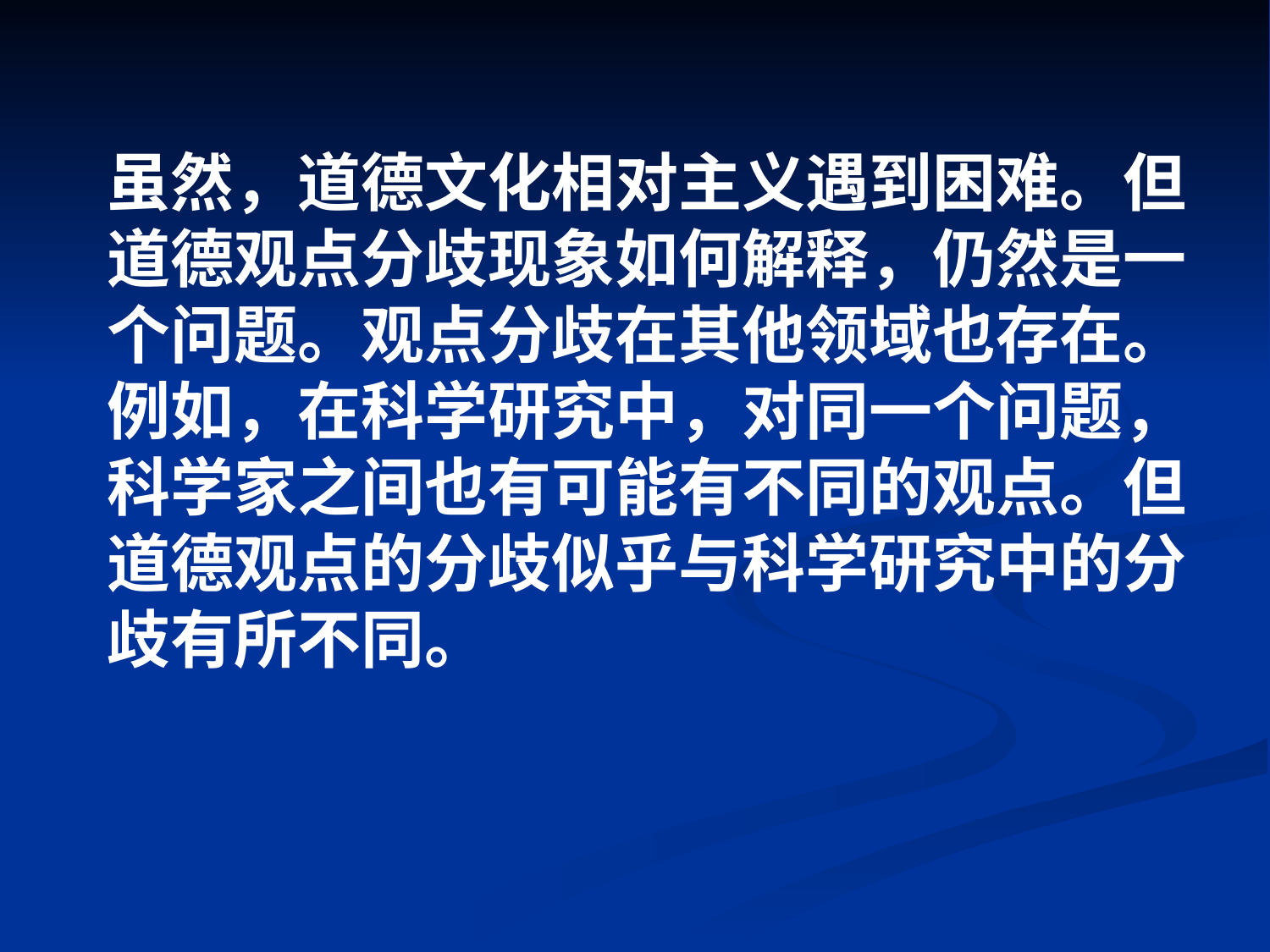

虽然，道德文化相对主义遇到困难。但道德观点分歧现象如何解释，仍然是一个问题。观点分歧在其他领域也存在。例如，在科学研究中，对同一个问题，科学家之间也有可能有不同的观点。但道德观点的分歧似乎与科学研究中的分歧有所不同。